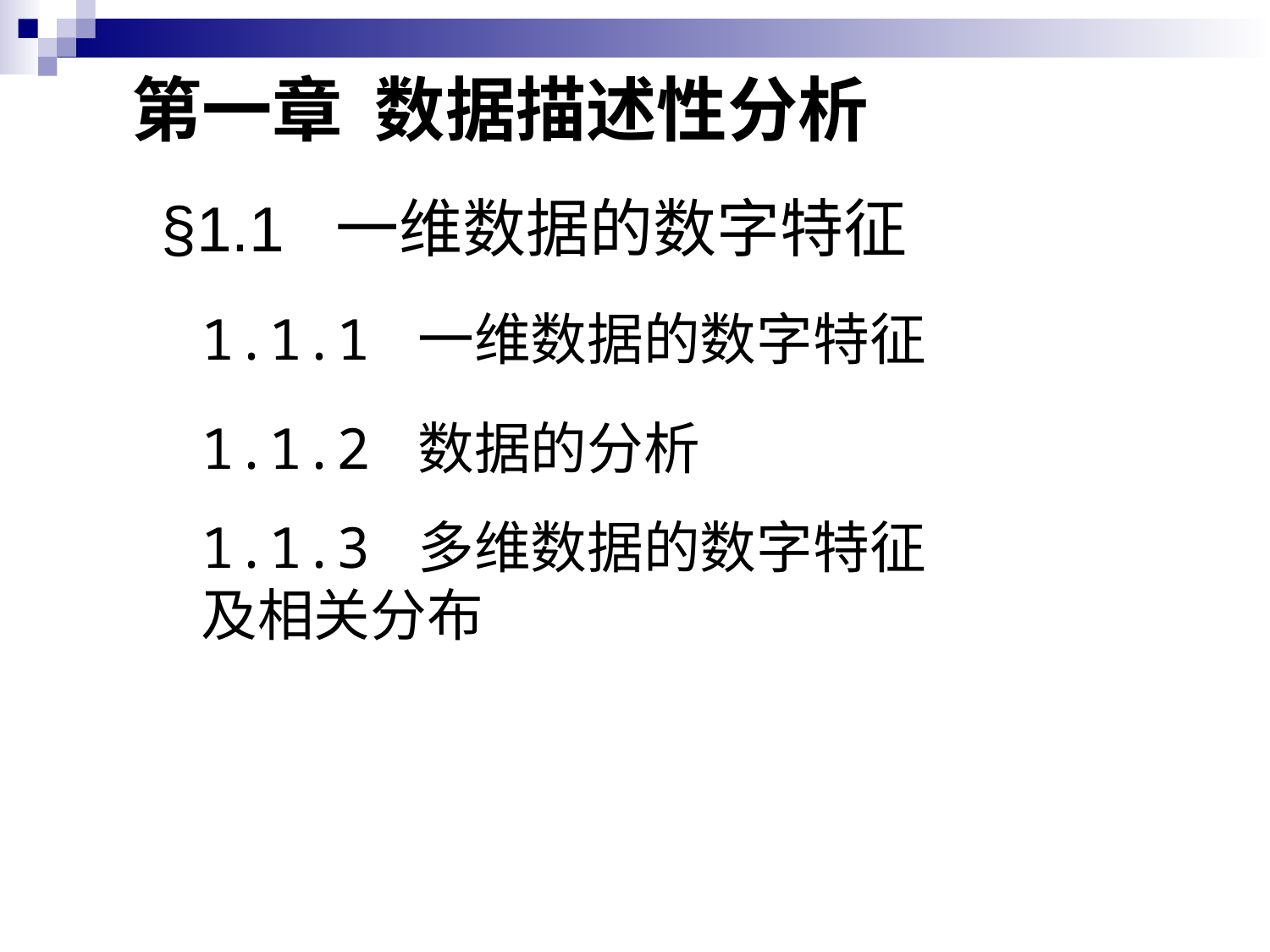

第一章  数据描述性分析

§1.1  一维数据的数字特征
1.1.1 一维数据的数字特征
1.1.2 数据的分析
1.1.3 多维数据的数字特征及相关分布

20